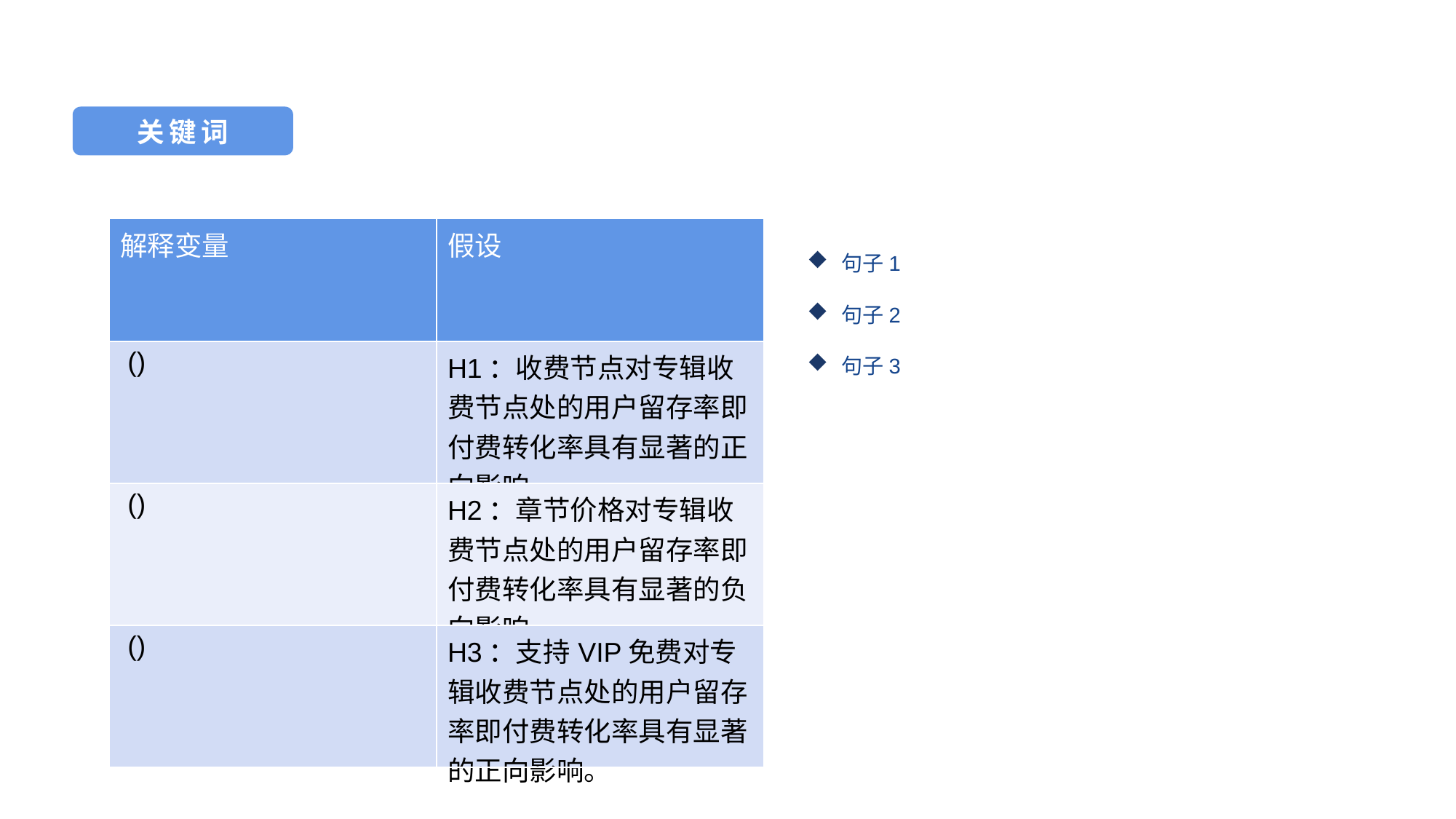

关键词
| 解释变量 | 假设 |
| --- | --- |
| () | H1：收费节点对专辑收费节点处的用户留存率即付费转化率具有显著的正向影响 |
| () | H2：章节价格对专辑收费节点处的用户留存率即付费转化率具有显著的负向影响 |
| () | H3：支持VIP免费对专辑收费节点处的用户留存率即付费转化率具有显著的正向影响。 |
句子1
句子2
句子3
图标题